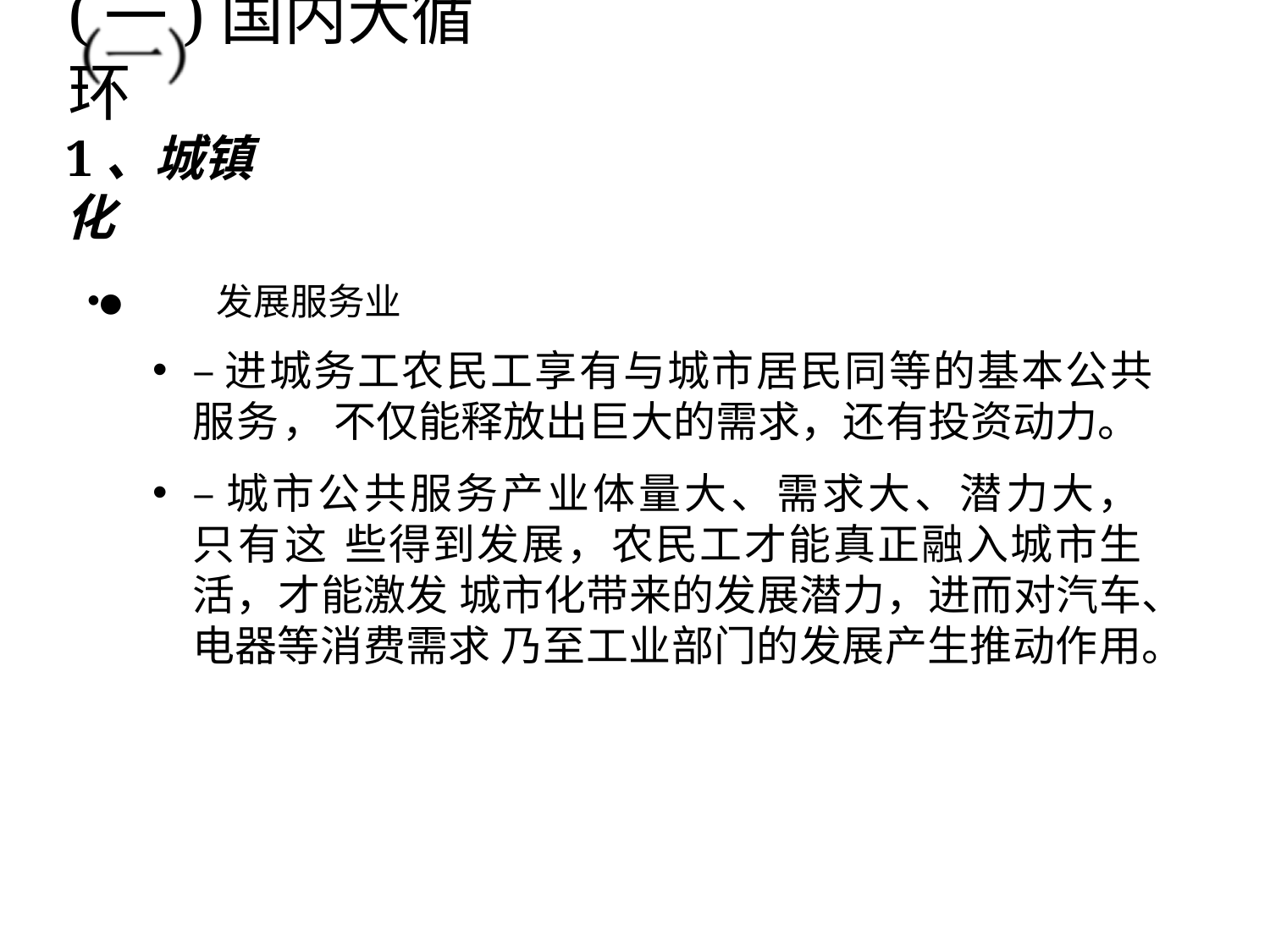

# (一)国内大循环
1、城镇化
⚫	发展服务业
–进城务工农民工享有与城市居民同等的基本公共服务， 不仅能释放出巨大的需求，还有投资动力。
–城市公共服务产业体量大、需求大、潜力大，只有这 些得到发展，农民工才能真正融入城市生活，才能激发 城市化带来的发展潜力，进而对汽车、电器等消费需求 乃至工业部门的发展产生推动作用。